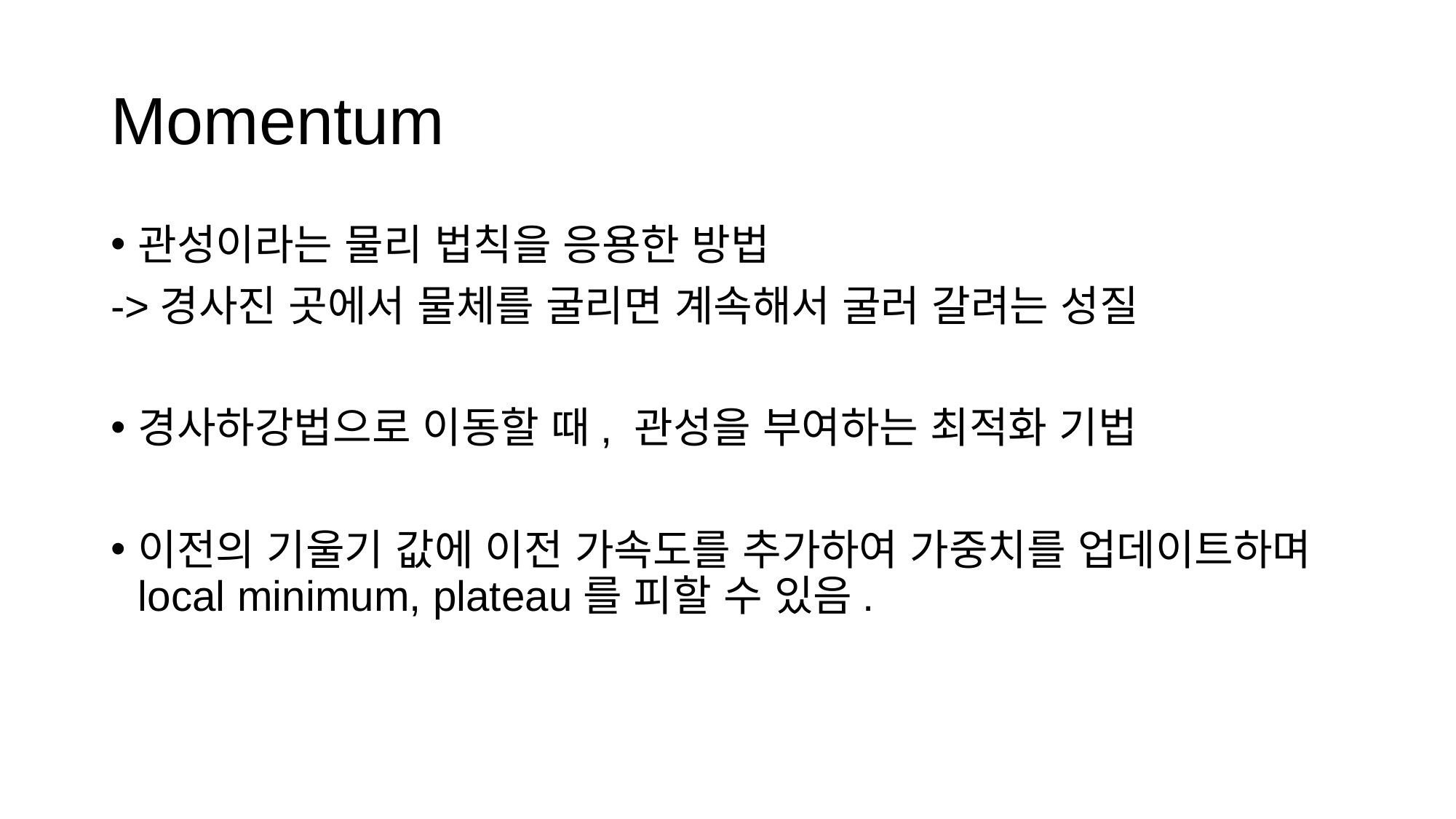

# Momentum
관성이라는 물리 법칙을 응용한 방법
->경사진 곳에서 물체를 굴리면 계속해서 굴러 갈려는 성질

경사하강법으로 이동할 때, 관성을 부여하는 최적화 기법

이전의 기울기 값에 이전 가속도를 추가하여 가중치를 업데이트하며 local minimum, plateau를 피할 수 있음.